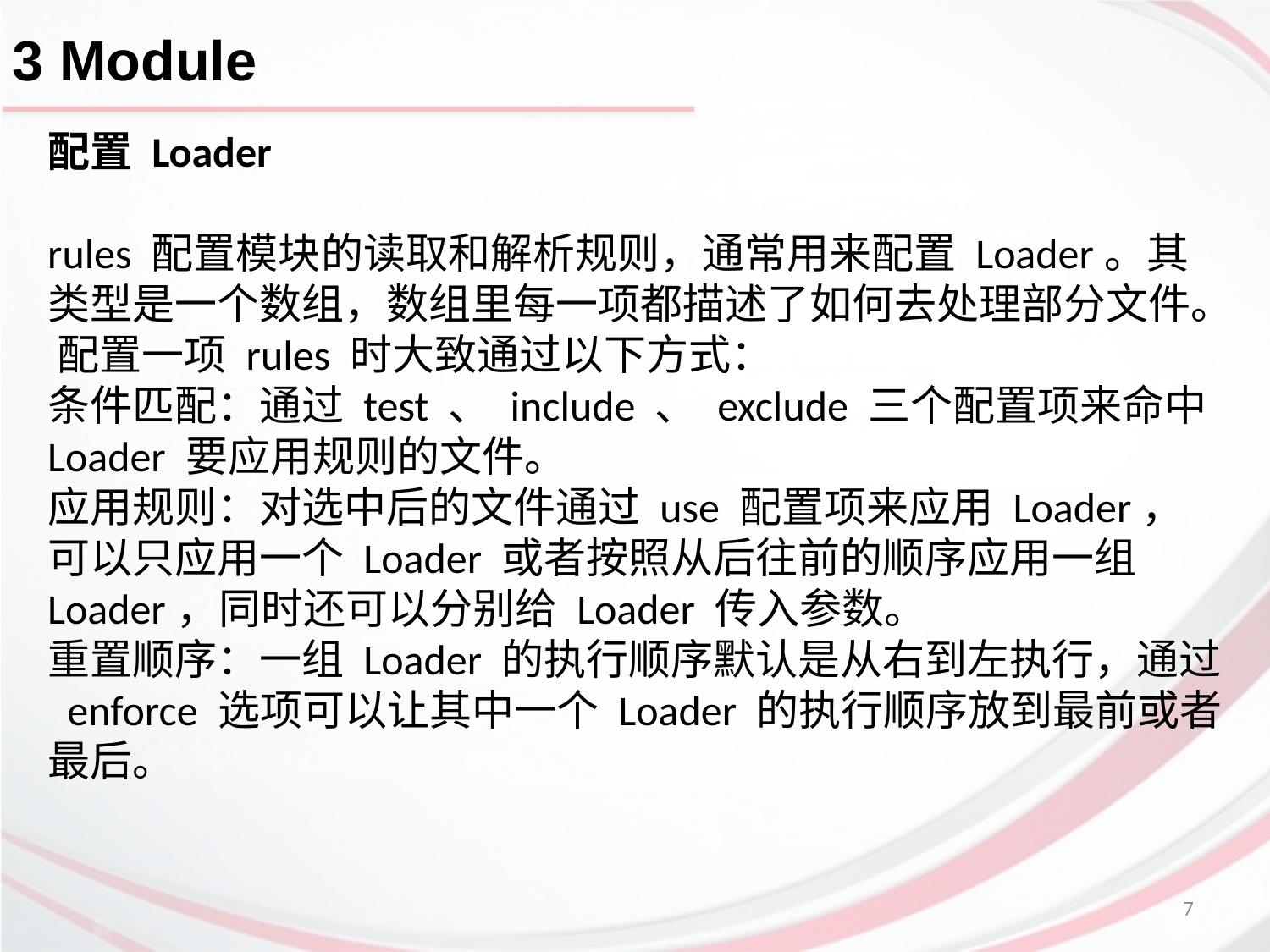

3 Module
配置 Loader

rules 配置模块的读取和解析规则，通常用来配置 Loader。其类型是一个数组，数组里每一项都描述了如何去处理部分文件。 配置一项 rules 时大致通过以下方式：
条件匹配：通过 test 、 include 、 exclude 三个配置项来命中 Loader 要应用规则的文件。
应用规则：对选中后的文件通过 use 配置项来应用 Loader，可以只应用一个 Loader 或者按照从后往前的顺序应用一组 Loader，同时还可以分别给 Loader 传入参数。
重置顺序：一组 Loader 的执行顺序默认是从右到左执行，通过 enforce 选项可以让其中一个 Loader 的执行顺序放到最前或者最后。
7